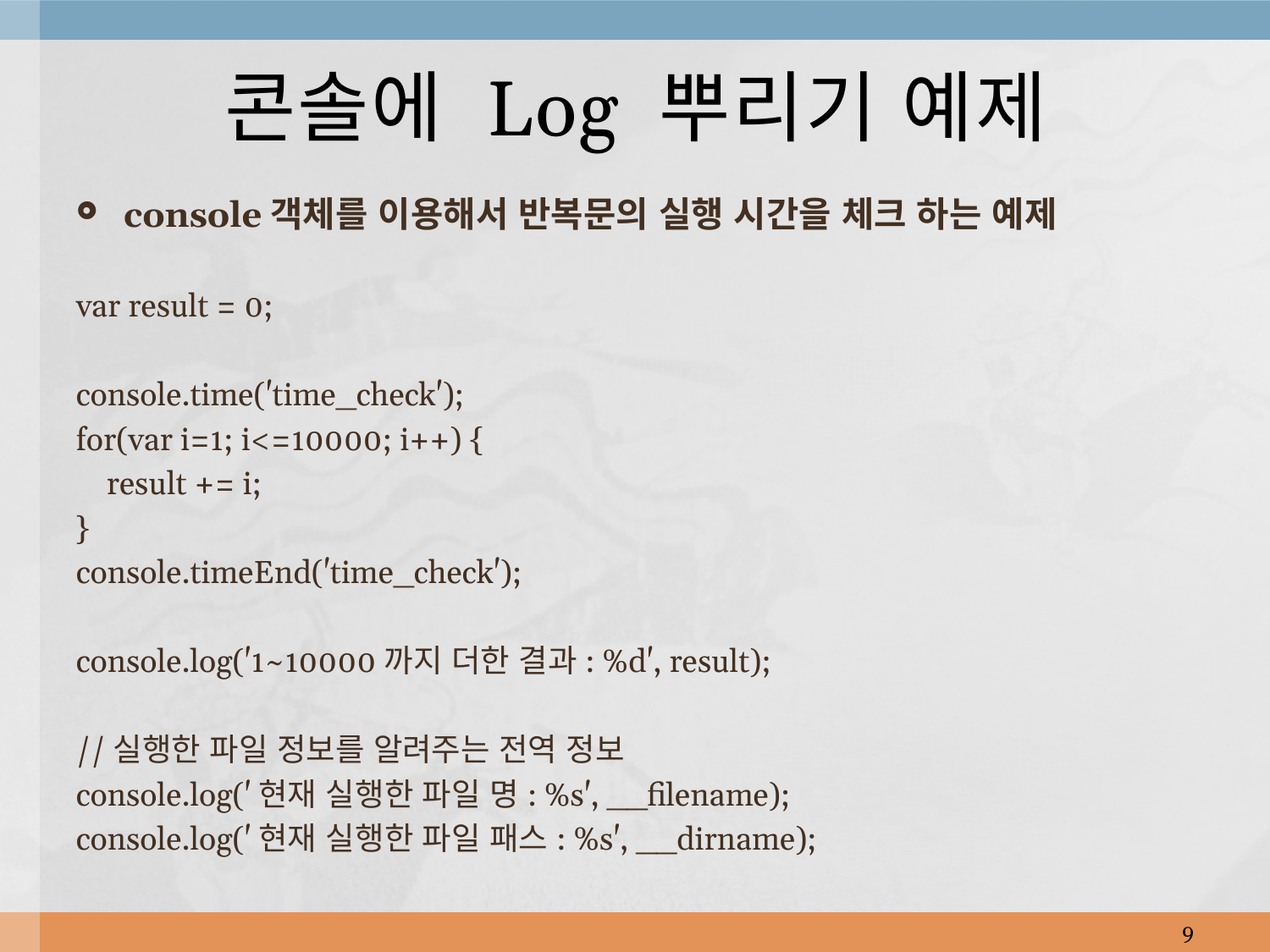

# 콘솔에 Log 뿌리기 예제
console객체를 이용해서 반복문의 실행 시간을 체크 하는 예제

var result = 0;

console.time('time_check');
for(var i=1; i<=10000; i++) {
    result += i;
}
console.timeEnd('time_check');

console.log('1~10000까지 더한 결과: %d', result);

//실행한 파일 정보를 알려주는 전역 정보
console.log('현재 실행한 파일 명: %s', __filename);
console.log('현재 실행한 파일 패스: %s', __dirname);
9